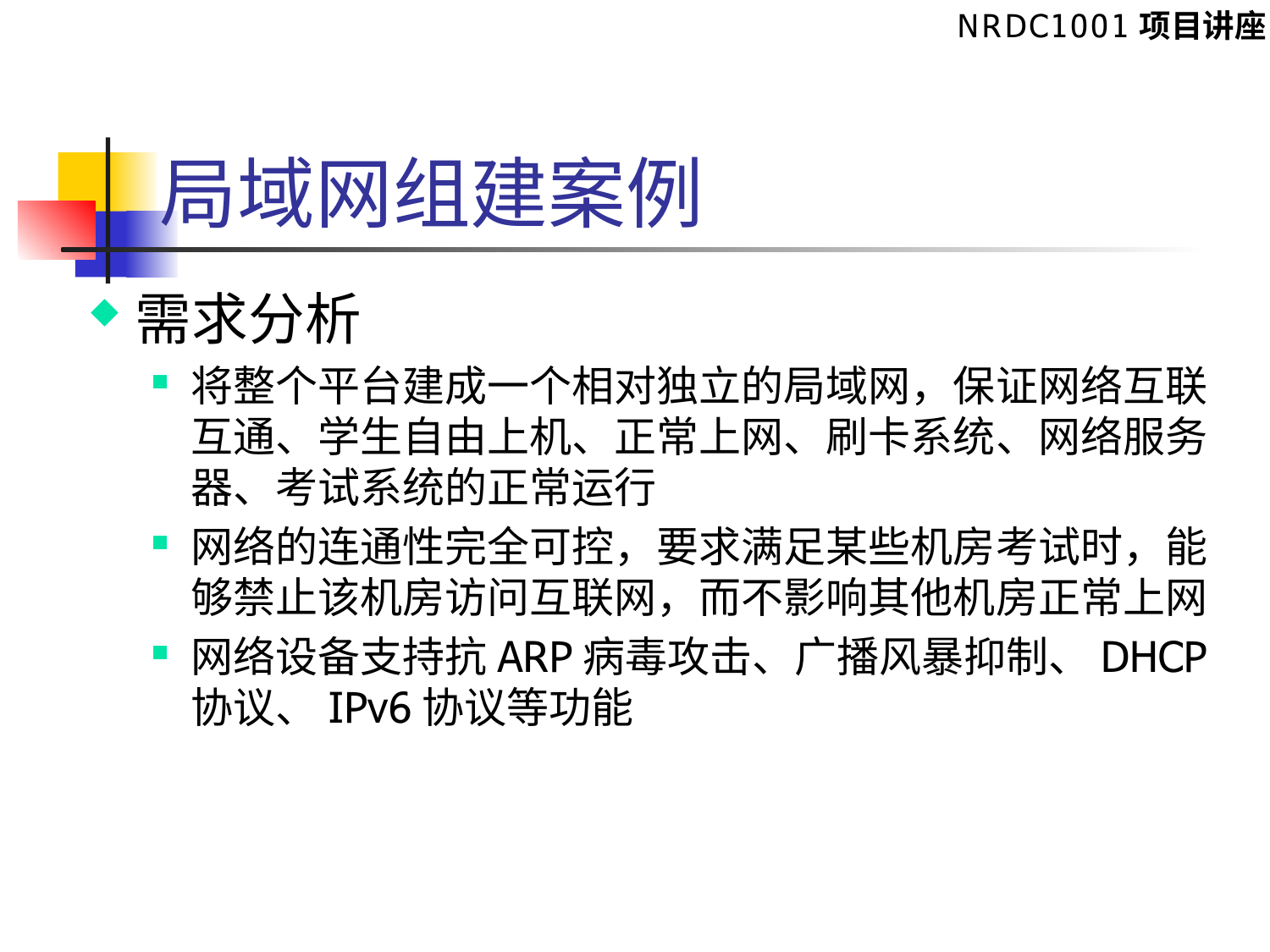

# 局域网组建案例
需求分析
将整个平台建成一个相对独立的局域网，保证网络互联互通、学生自由上机、正常上网、刷卡系统、网络服务器、考试系统的正常运行
网络的连通性完全可控，要求满足某些机房考试时，能够禁止该机房访问互联网，而不影响其他机房正常上网
网络设备支持抗ARP病毒攻击、广播风暴抑制、DHCP协议、IPv6协议等功能